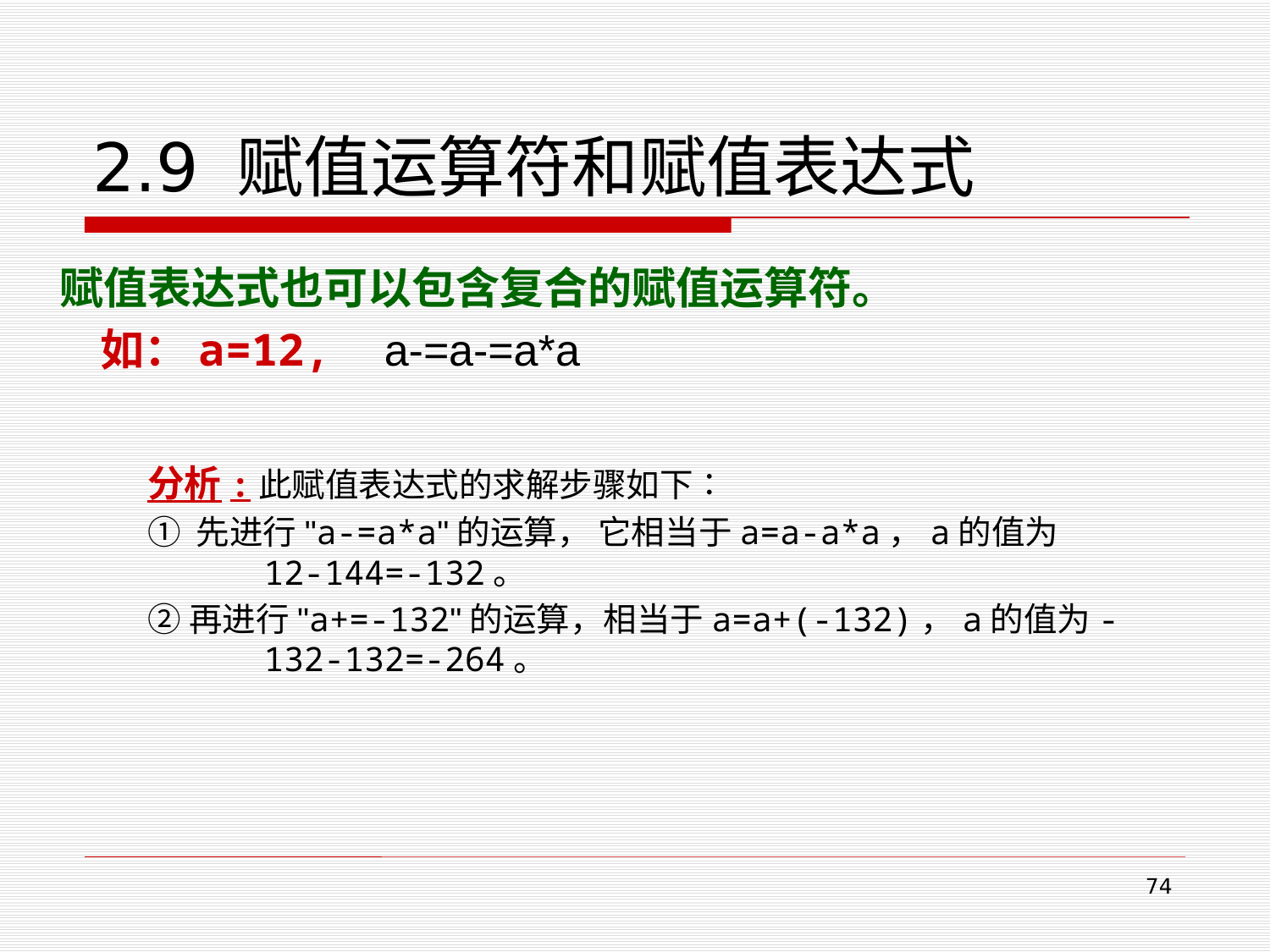

# 2.9 赋值运算符和赋值表达式
赋值表达式也可以包含复合的赋值运算符。
   如：a=12,  a-=a-=a*a
分析:此赋值表达式的求解步骤如下∶
① 先进行"a-=a*a"的运算， 它相当于a=a-a*a，a的值为12-144=-132。
②再进行"a+=-132"的运算，相当于a=a+(-132)，a的值为-132-132=-264。
74